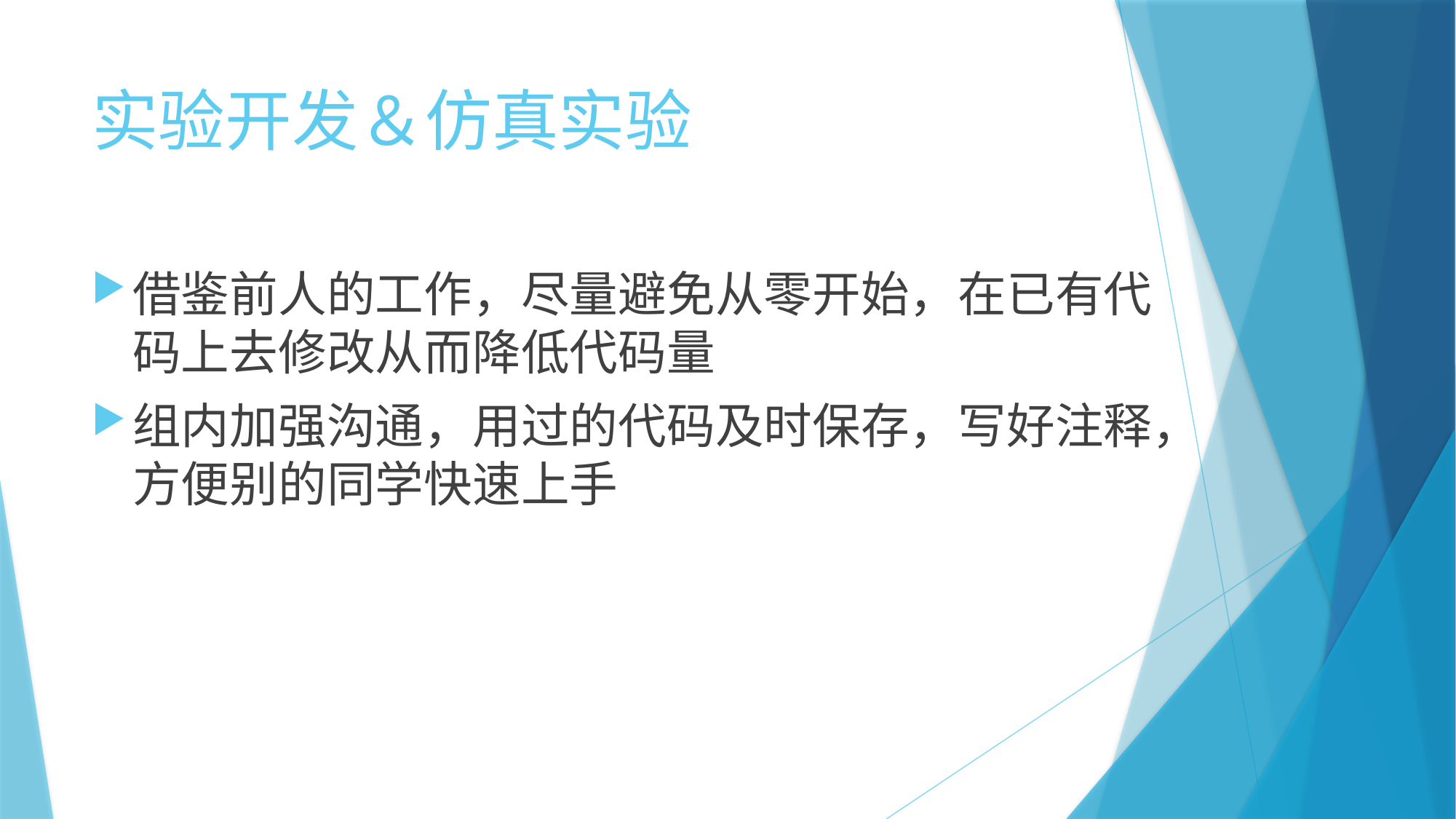

# 实验开发＆仿真实验
借鉴前人的工作，尽量避免从零开始，在已有代码上去修改从而降低代码量
组内加强沟通，用过的代码及时保存，写好注释，方便别的同学快速上手